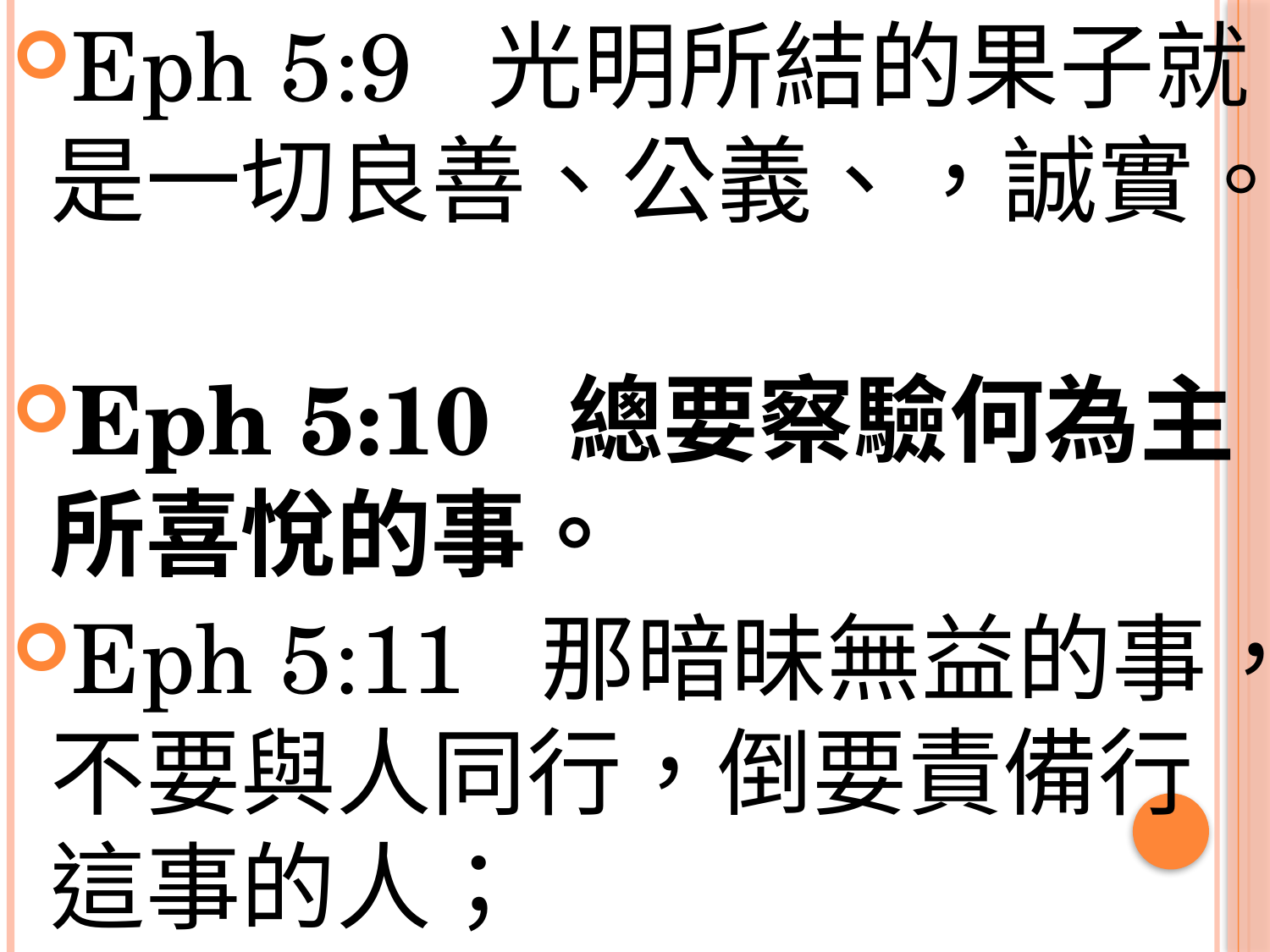

Eph 5:9  光明所結的果子就是一切良善、公義、，誠實。
Eph 5:10  總要察驗何為主所喜悅的事。
Eph 5:11  那暗昧無益的事，不要與人同行，倒要責備行這事的人；